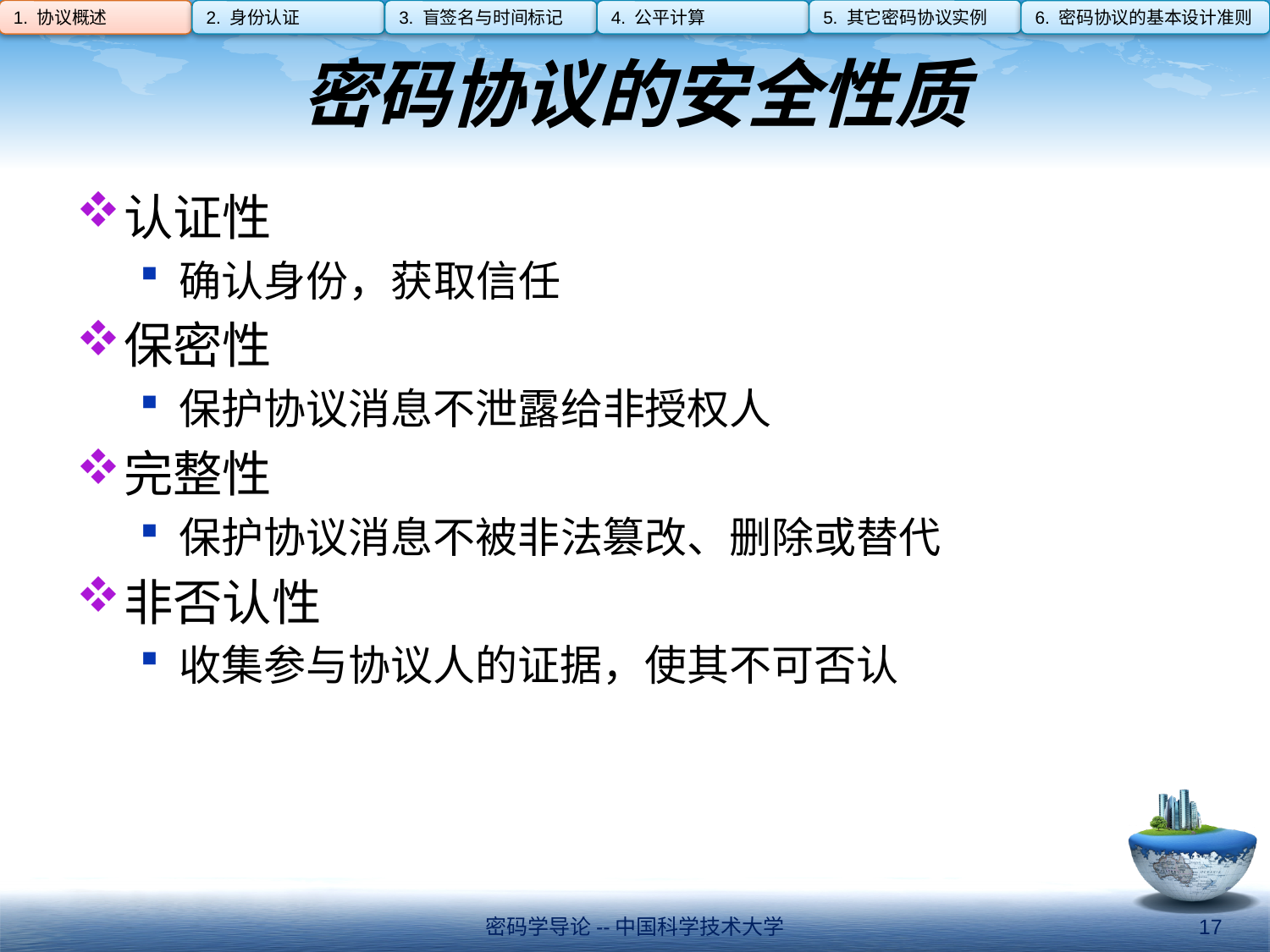

5. 其它密码协议实例
1. 协议概述
2. 身份认证
3. 盲签名与时间标记
4. 公平计算
6. 密码协议的基本设计准则
# 密码协议的安全性质
认证性
确认身份，获取信任
保密性
保护协议消息不泄露给非授权人
完整性
保护协议消息不被非法篡改、删除或替代
非否认性
收集参与协议人的证据，使其不可否认
密码学导论--中国科学技术大学
17